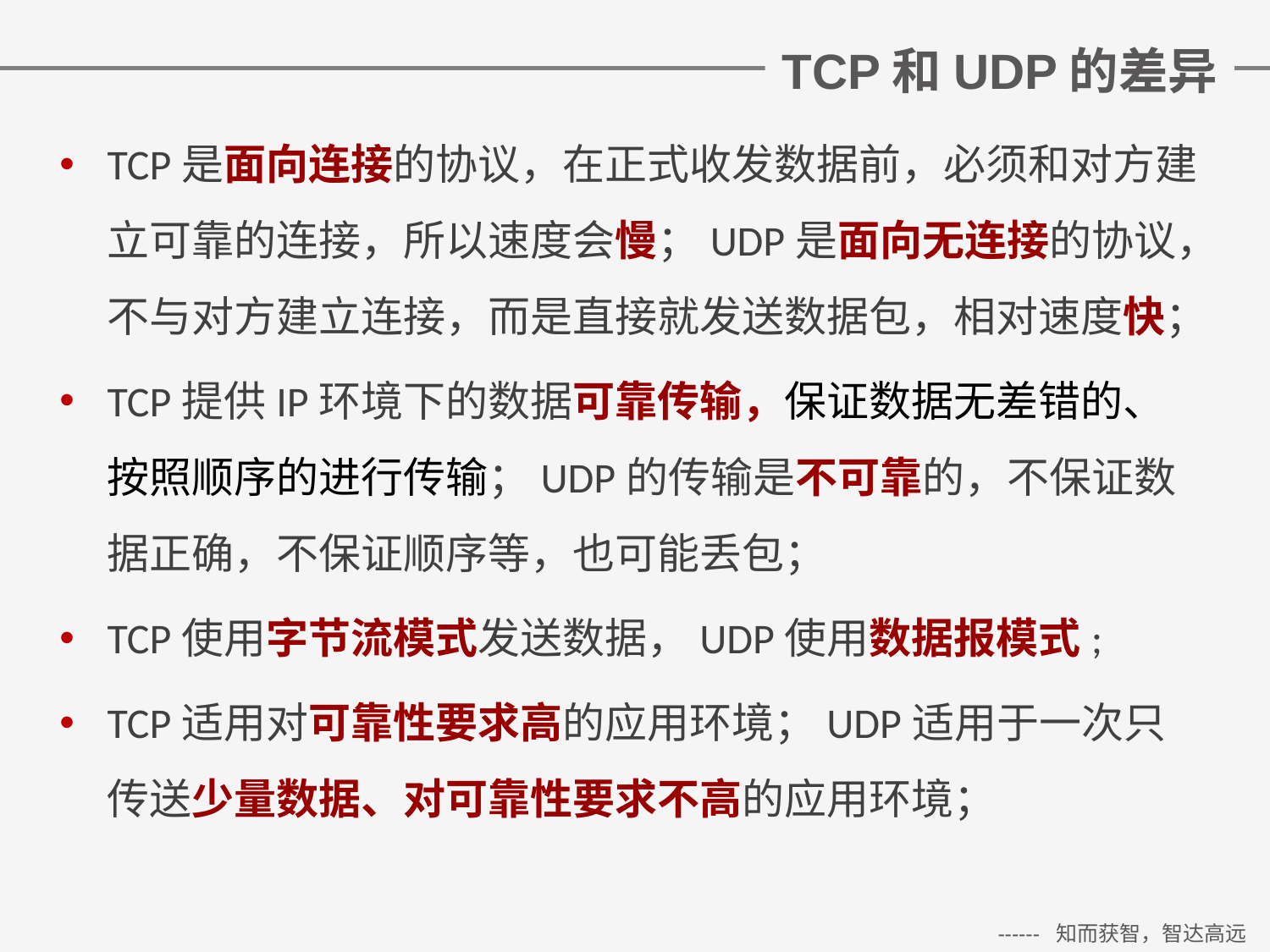

# TCP和UDP的差异
TCP是面向连接的协议，在正式收发数据前，必须和对方建立可靠的连接，所以速度会慢；UDP是面向无连接的协议，不与对方建立连接，而是直接就发送数据包，相对速度快；
TCP提供IP环境下的数据可靠传输，保证数据无差错的、按照顺序的进行传输；UDP的传输是不可靠的，不保证数据正确，不保证顺序等，也可能丢包；
TCP使用字节流模式发送数据，UDP使用数据报模式;
TCP适用对可靠性要求高的应用环境；UDP适用于一次只传送少量数据、对可靠性要求不高的应用环境；